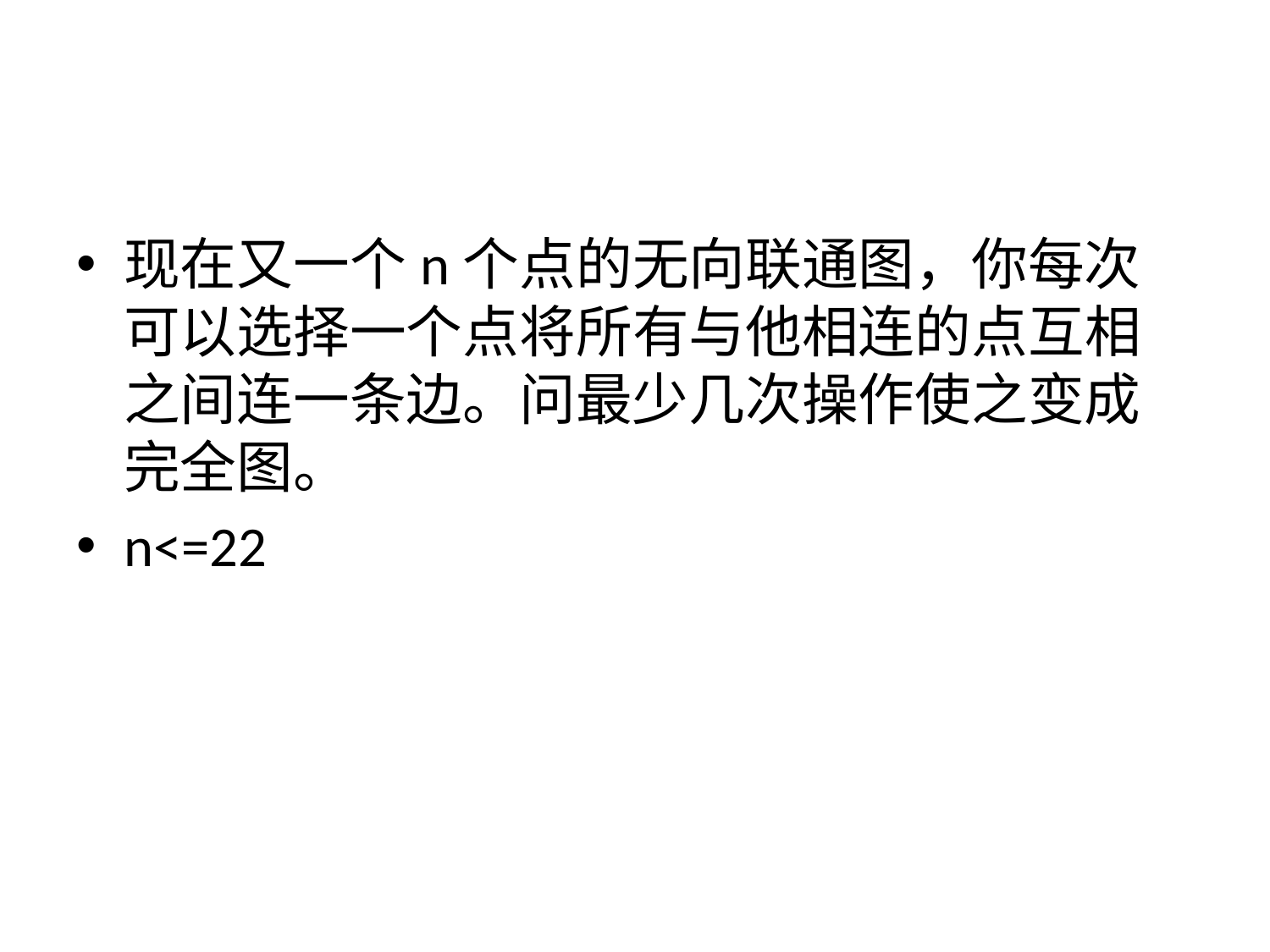

#
现在又一个n个点的无向联通图，你每次可以选择一个点将所有与他相连的点互相之间连一条边。问最少几次操作使之变成完全图。
n<=22